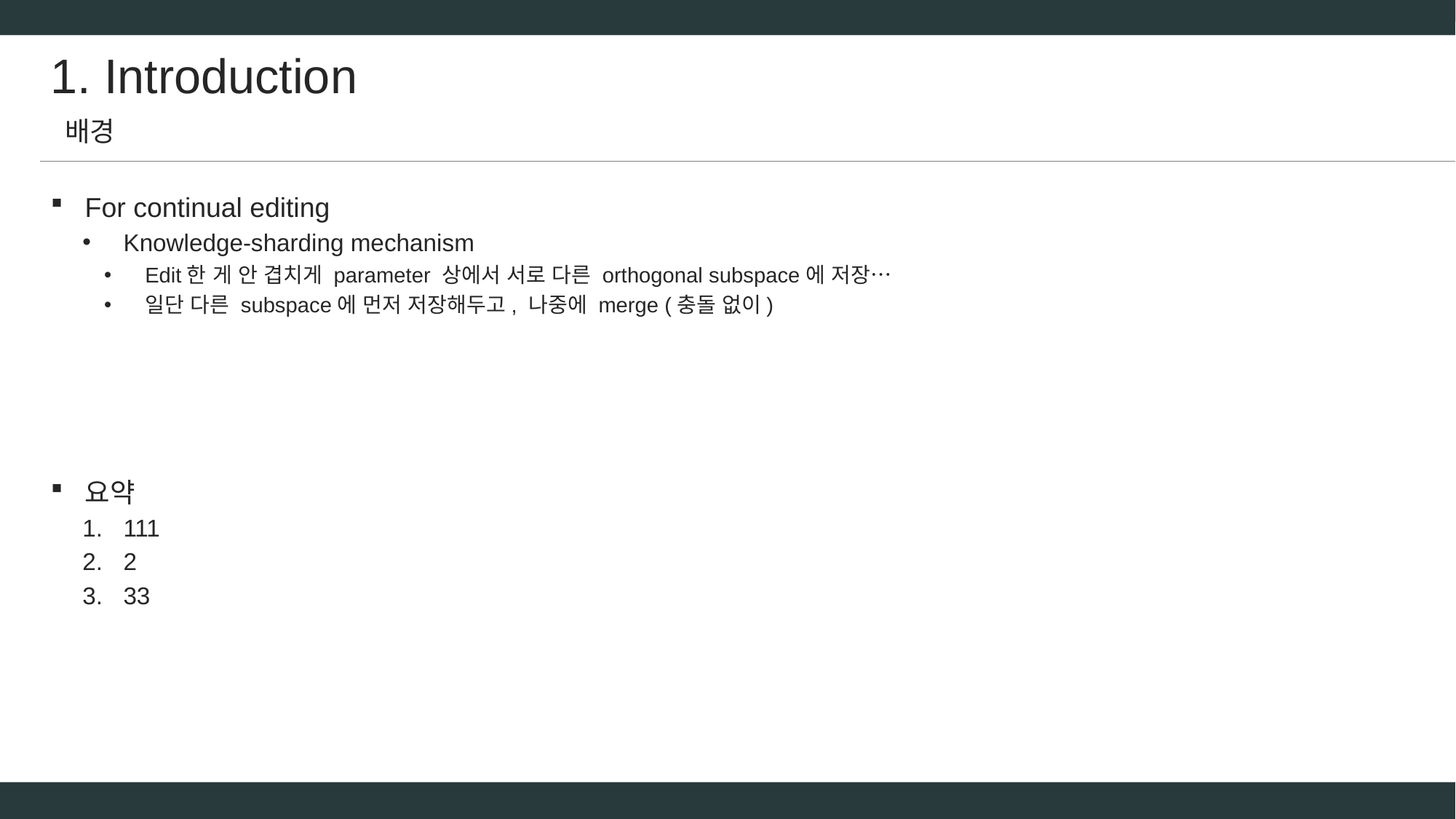

# 1. Introduction
 배경
For continual editing
Knowledge-sharding mechanism
Edit한 게 안 겹치게 parameter 상에서 서로 다른 orthogonal subspace에 저장…
일단 다른 subspace에 먼저 저장해두고, 나중에 merge (충돌 없이)

요약
111
2
33